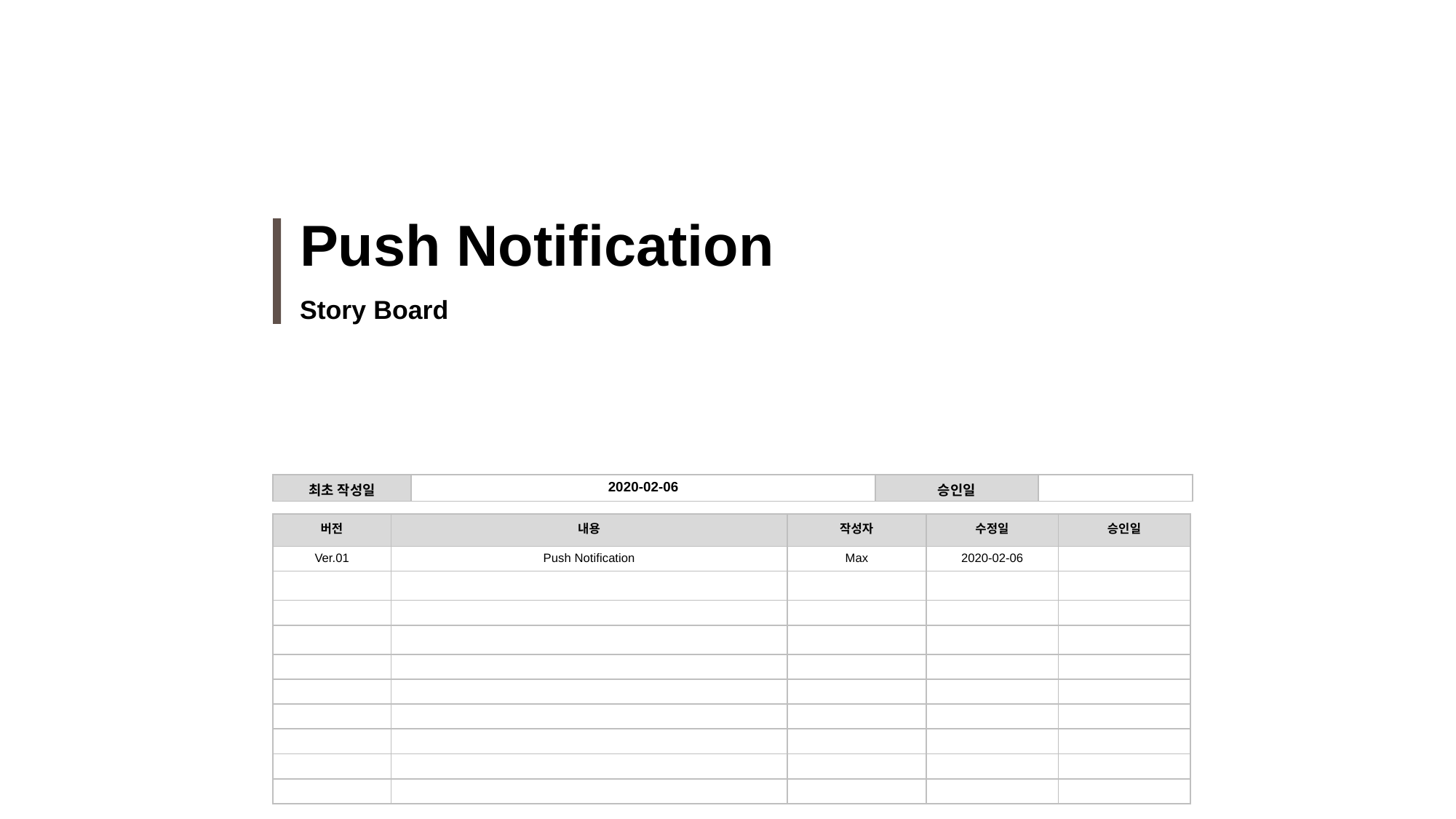

Push Notification

Story Board
| 최초 작성일 | 2020-02-06 | 승인일 |  |
| --- | --- | --- | --- |
| 버전 | 내용 | 작성자 | 수정일 | 승인일 |
| --- | --- | --- | --- | --- |
| Ver.01 | Push Notification | Max | 2020-02-06 |  |
|  |  |  |  |  |
|  |  |  |  |  |
|  |  |  |  |  |
|  |  |  |  |  |
|  |  |  |  |  |
|  |  |  |  |  |
|  |  |  |  |  |
|  |  |  |  |  |
|  |  |  |  |  |